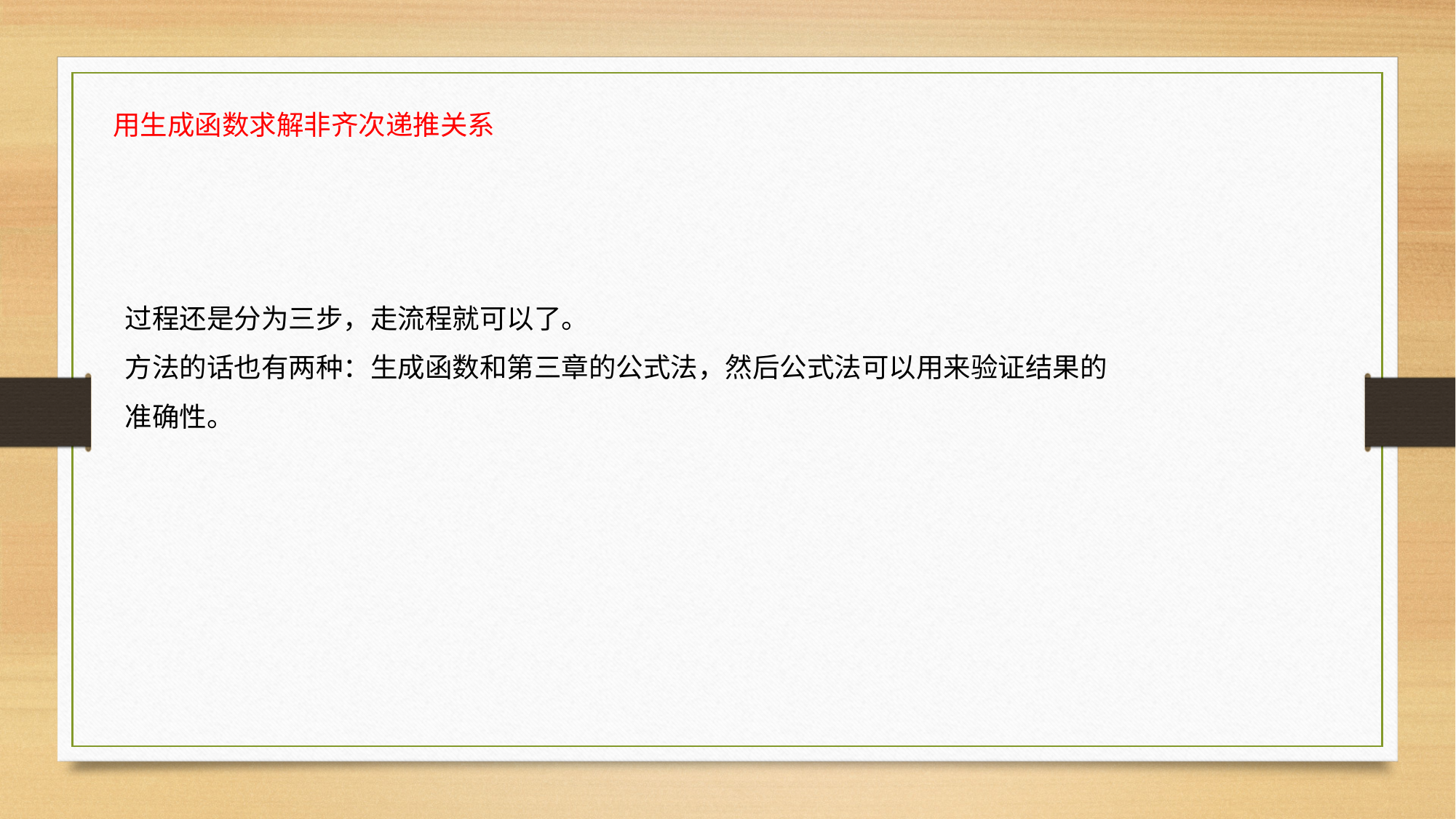

用生成函数求解非齐次递推关系
过程还是分为三步，走流程就可以了。
方法的话也有两种：生成函数和第三章的公式法，然后公式法可以用来验证结果的准确性。